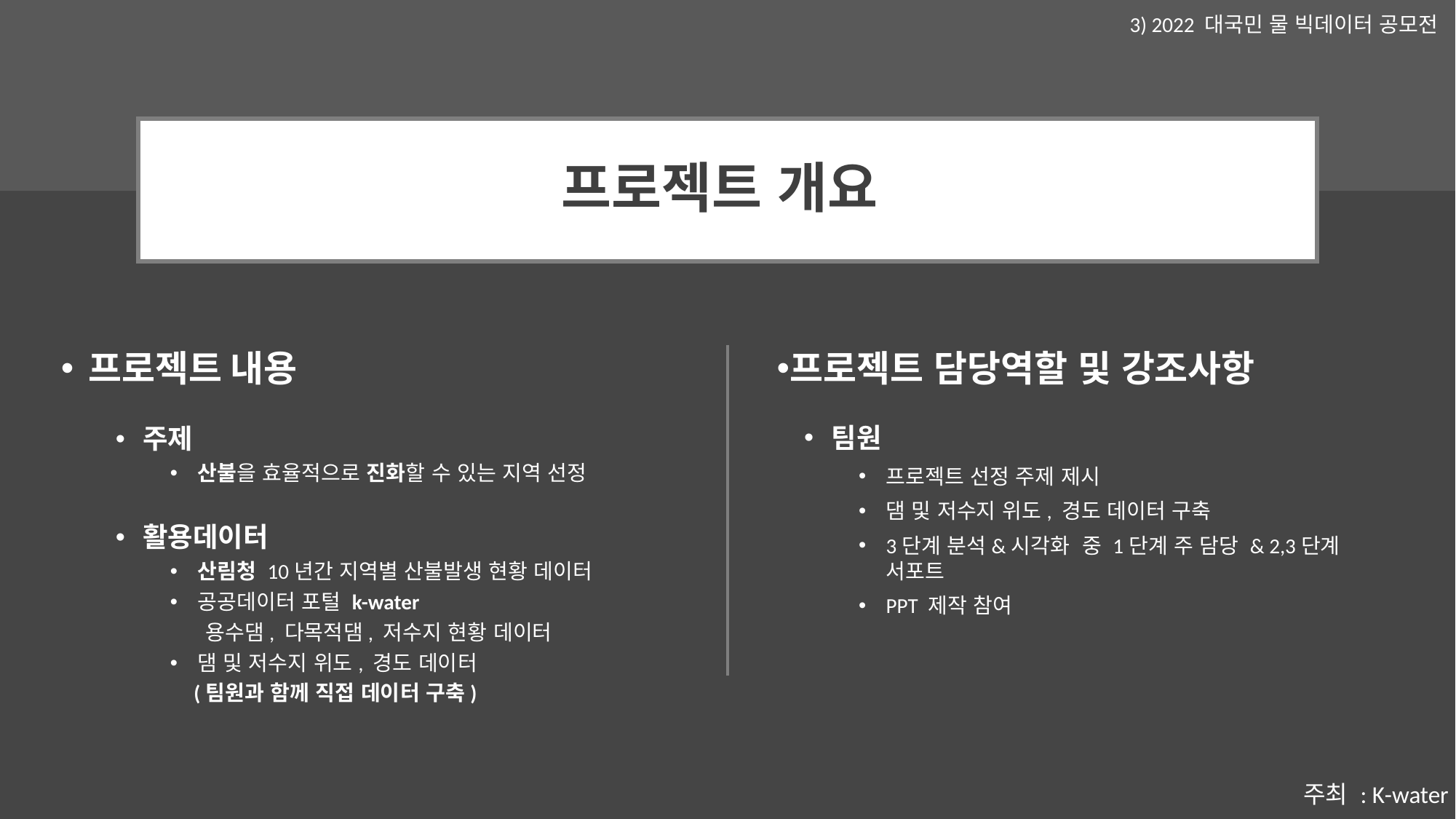

3) 2022 대국민 물 빅데이터 공모전

# 프로젝트 개요
프로젝트 내용

주제
산불을 효율적으로 진화할 수 있는 지역 선정

활용데이터
산림청 10년간 지역별 산불발생 현황 데이터
공공데이터 포털 k-water
     용수댐, 다목적댐, 저수지 현황 데이터
댐 및 저수지 위도, 경도 데이터
     (팀원과 함께 직접 데이터 구축)
프로젝트 담당역할 및 강조사항

팀원
프로젝트 선정 주제 제시
댐 및 저수지 위도, 경도 데이터 구축
3단계 분석&시각화  중 1단계 주 담당 & 2,3단계 서포트
PPT 제작 참여
주최 : K-water